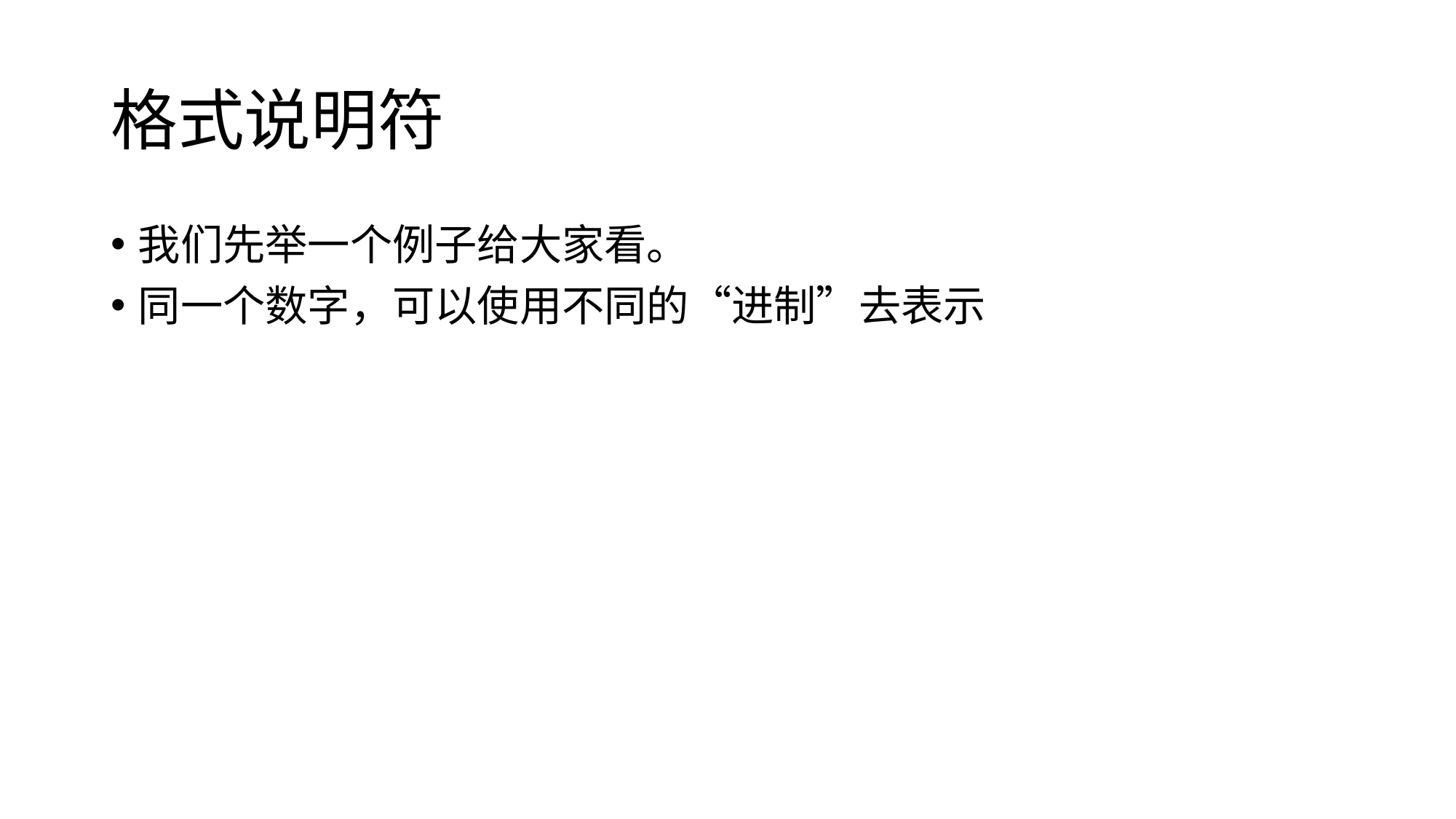

# 格式说明符
我们先举一个例子给大家看。
同一个数字，可以使用不同的“进制”去表示